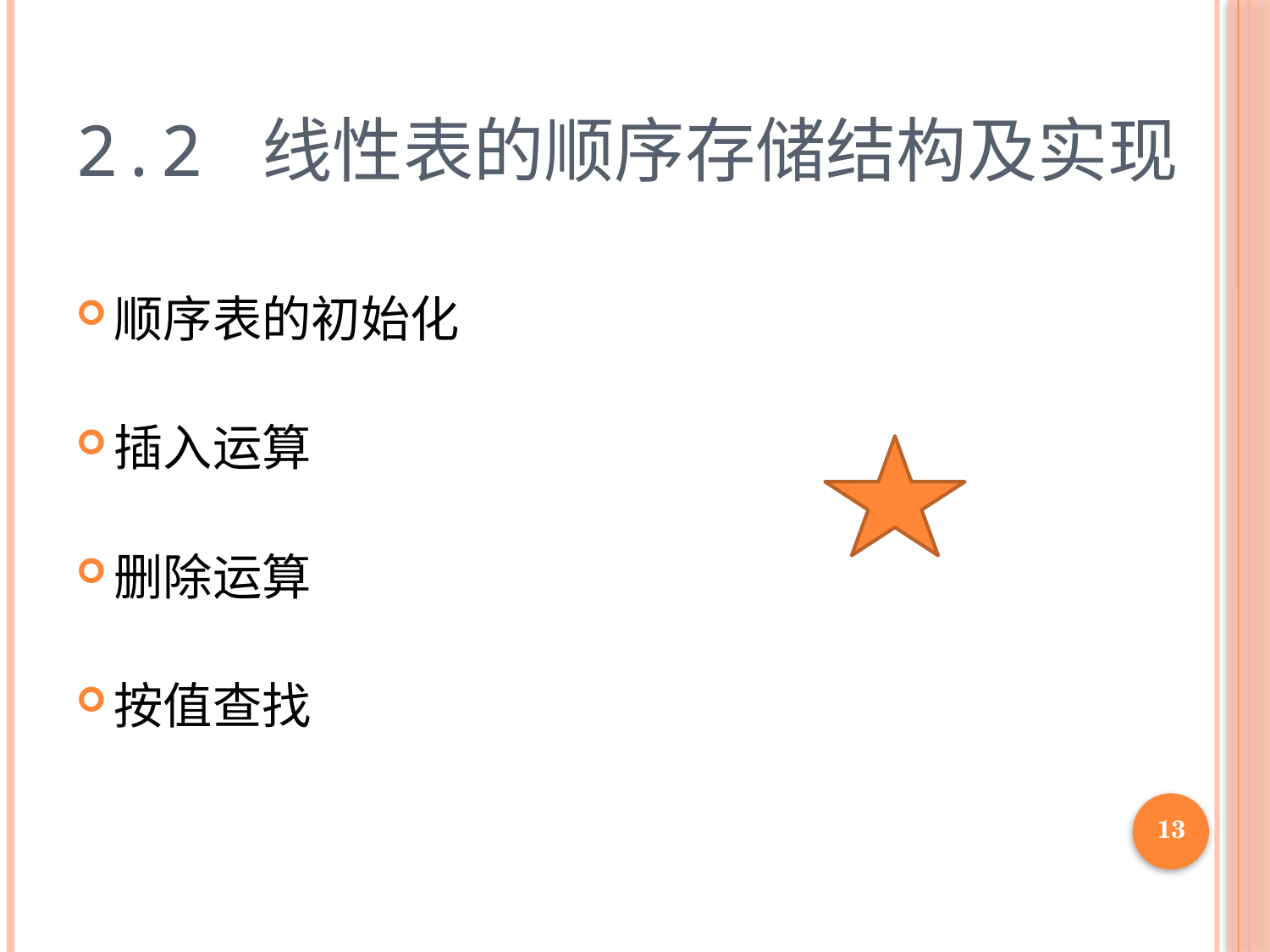

# 2.2 线性表的顺序存储结构及实现
顺序表的初始化
插入运算
删除运算
按值查找

13